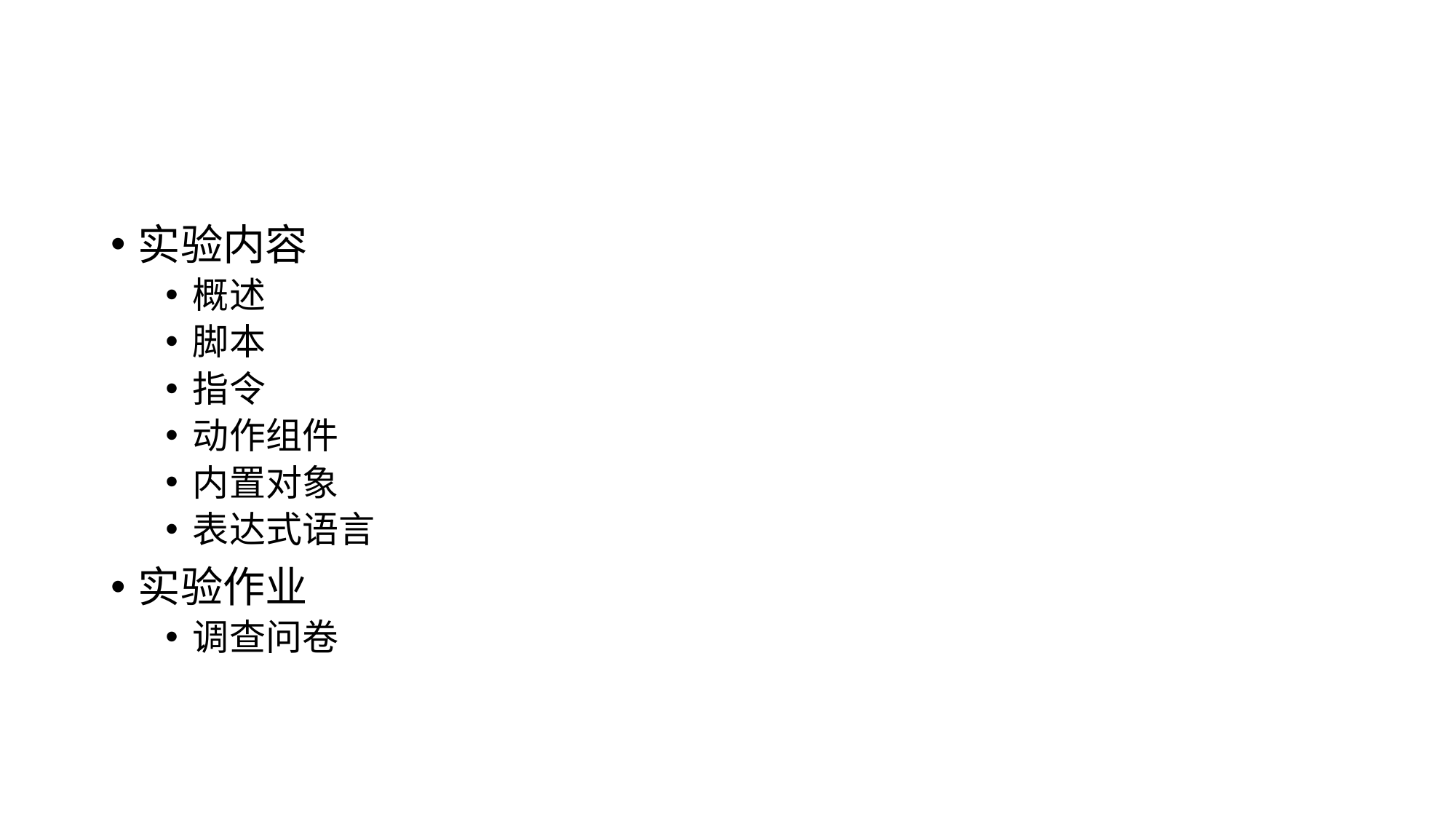

#
实验内容
概述
脚本
指令
动作组件
内置对象
表达式语言
实验作业
调查问卷